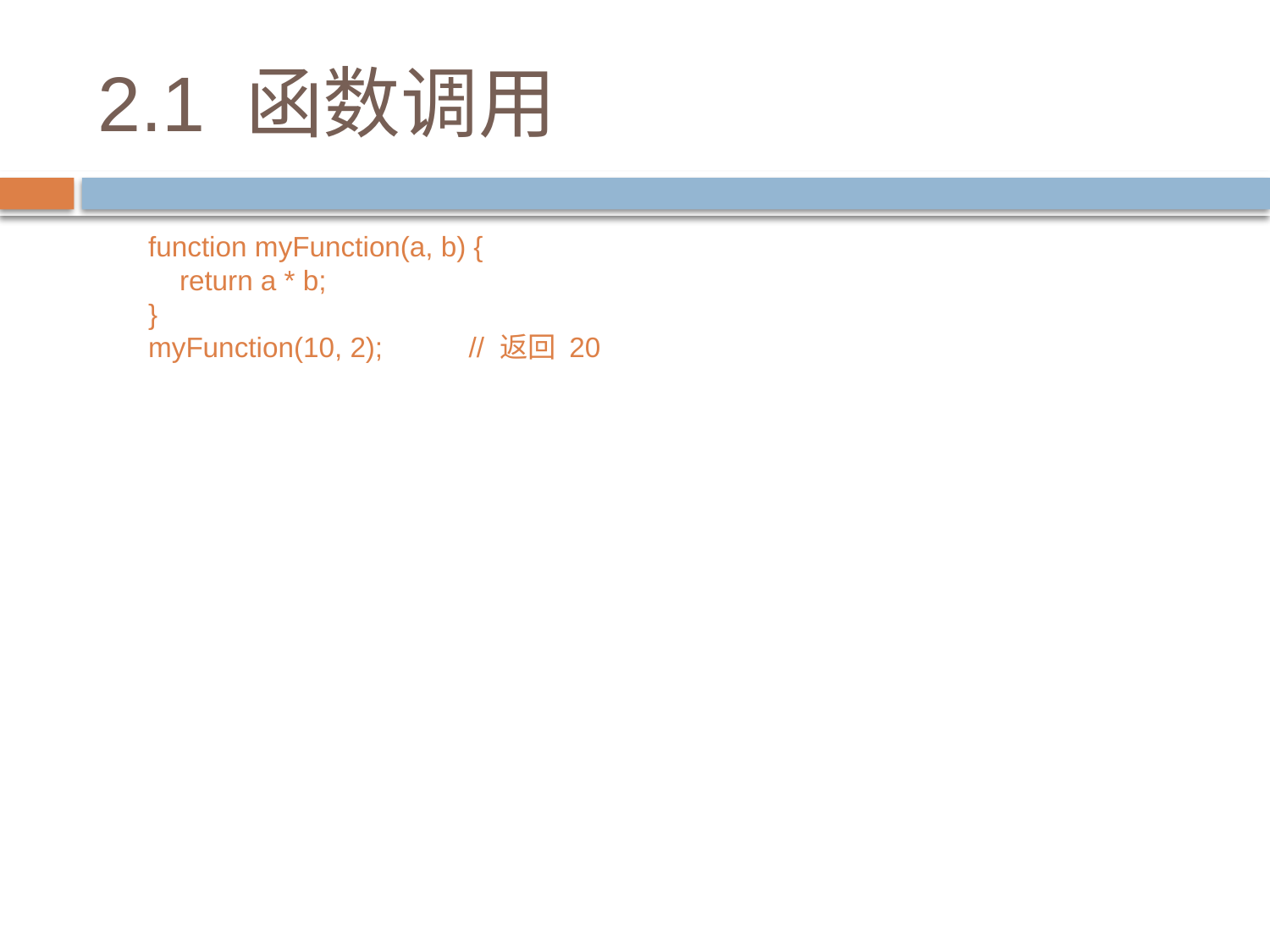

# 2.1 函数调用
function myFunction(a, b) {
    return a * b;
}
myFunction(10, 2);           // 返回 20